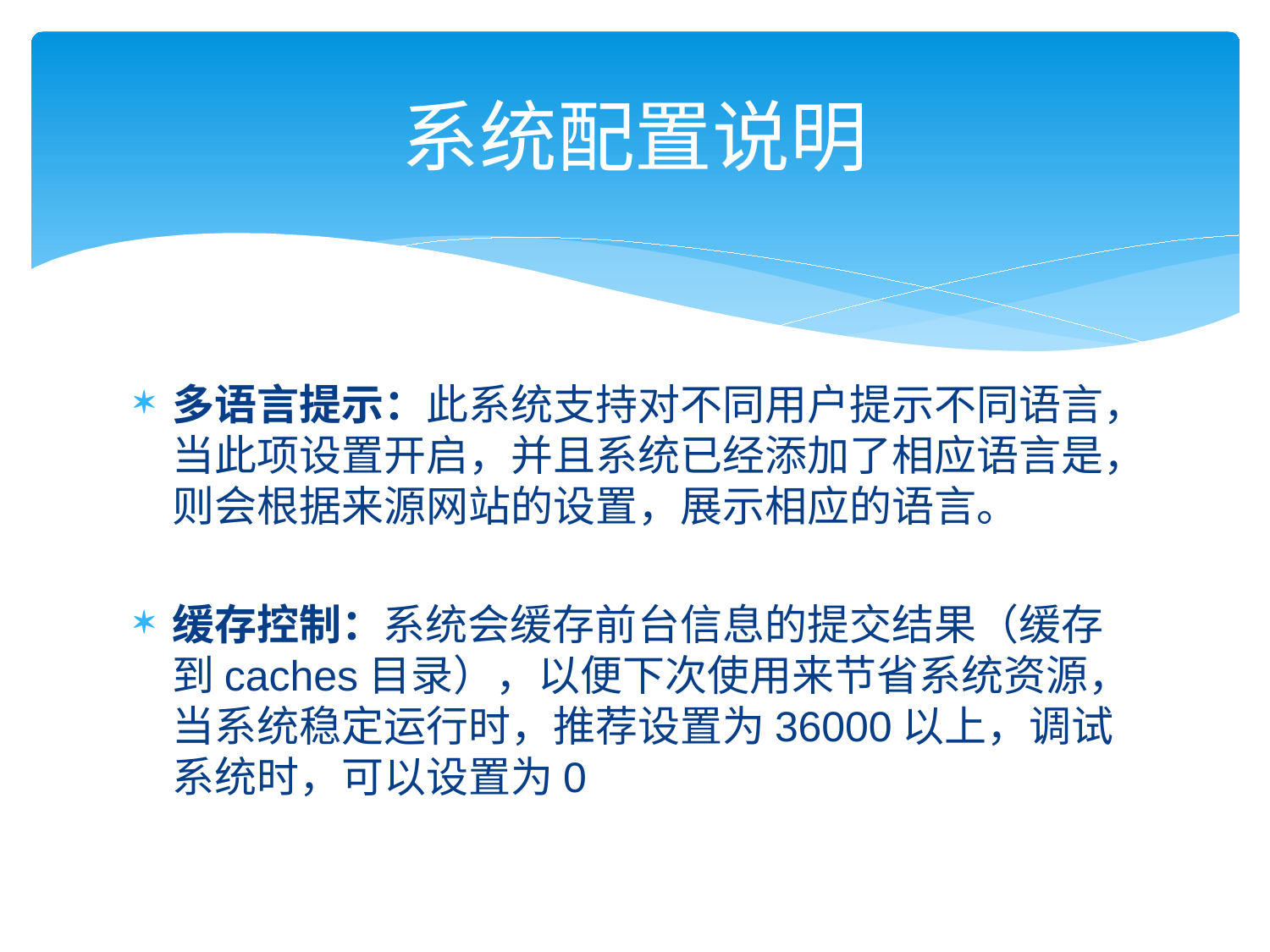

# 系统配置说明
多语言提示：此系统支持对不同用户提示不同语言，当此项设置开启，并且系统已经添加了相应语言是，则会根据来源网站的设置，展示相应的语言。

缓存控制：系统会缓存前台信息的提交结果（缓存到caches目录），以便下次使用来节省系统资源，当系统稳定运行时，推荐设置为36000以上，调试系统时，可以设置为0